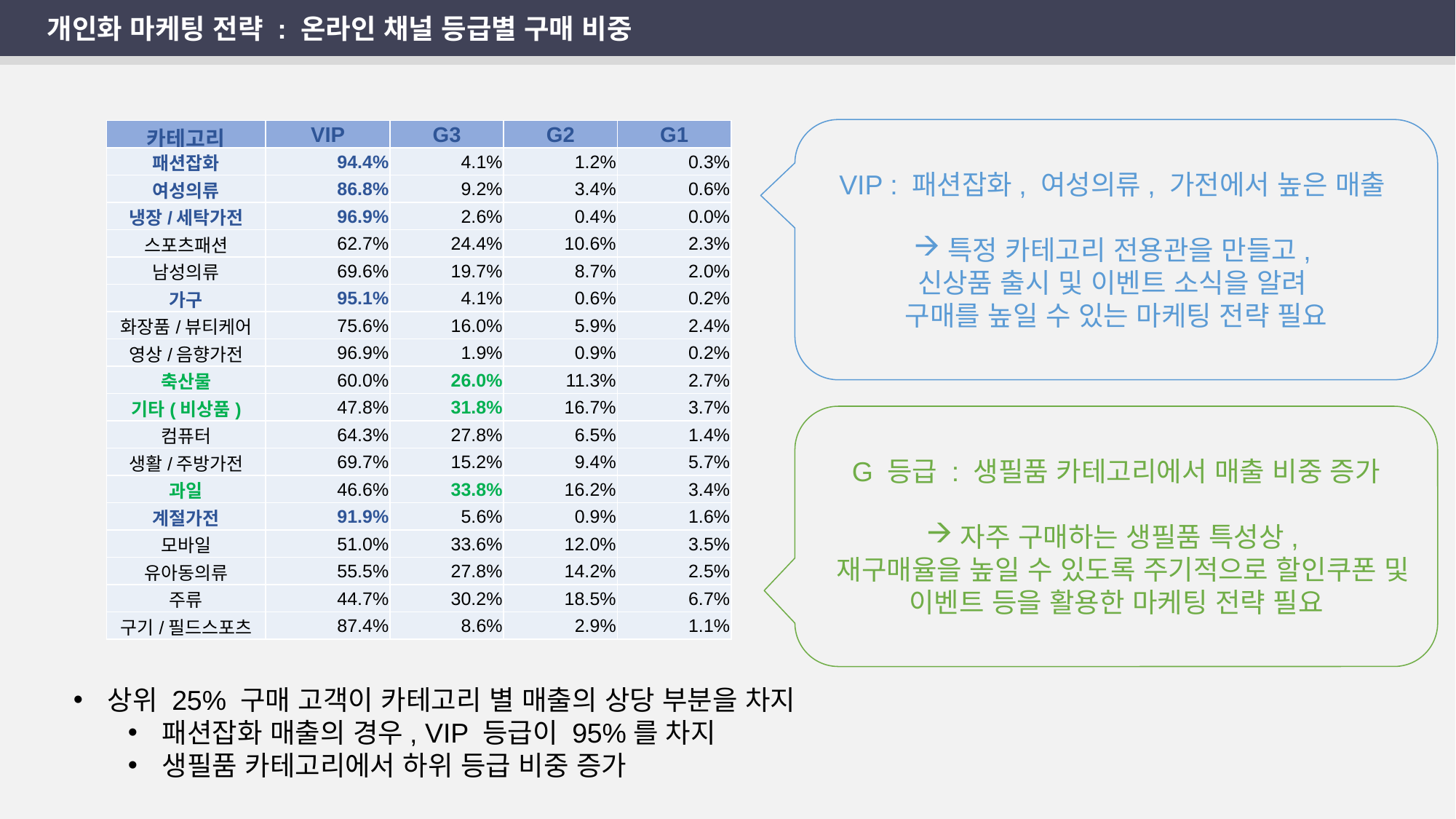

개인화 마케팅 전략 : 온라인 채널 등급별 구매 비중

VIP : 패션잡화, 여성의류, 가전에서 높은 매출

특정 카테고리 전용관을 만들고,
신상품 출시 및 이벤트 소식을 알려
구매를 높일 수 있는 마케팅 전략 필요
| 카테고리 | VIP | G3 | G2 | G1 |
| --- | --- | --- | --- | --- |
| 패션잡화 | 94.4% | 4.1% | 1.2% | 0.3% |
| 여성의류 | 86.8% | 9.2% | 3.4% | 0.6% |
| 냉장/세탁가전 | 96.9% | 2.6% | 0.4% | 0.0% |
| 스포츠패션 | 62.7% | 24.4% | 10.6% | 2.3% |
| 남성의류 | 69.6% | 19.7% | 8.7% | 2.0% |
| 가구 | 95.1% | 4.1% | 0.6% | 0.2% |
| 화장품/뷰티케어 | 75.6% | 16.0% | 5.9% | 2.4% |
| 영상/음향가전 | 96.9% | 1.9% | 0.9% | 0.2% |
| 축산물 | 60.0% | 26.0% | 11.3% | 2.7% |
| 기타(비상품) | 47.8% | 31.8% | 16.7% | 3.7% |
| 컴퓨터 | 64.3% | 27.8% | 6.5% | 1.4% |
| 생활/주방가전 | 69.7% | 15.2% | 9.4% | 5.7% |
| 과일 | 46.6% | 33.8% | 16.2% | 3.4% |
| 계절가전 | 91.9% | 5.6% | 0.9% | 1.6% |
| 모바일 | 51.0% | 33.6% | 12.0% | 3.5% |
| 유아동의류 | 55.5% | 27.8% | 14.2% | 2.5% |
| 주류 | 44.7% | 30.2% | 18.5% | 6.7% |
| 구기/필드스포츠 | 87.4% | 8.6% | 2.9% | 1.1% |
G 등급 : 생필품 카테고리에서 매출 비중 증가

자주 구매하는 생필품 특성상,
 재구매율을 높일 수 있도록 주기적으로 할인쿠폰 및 이벤트 등을 활용한 마케팅 전략 필요
상위 25% 구매 고객이 카테고리 별 매출의 상당 부분을 차지
패션잡화 매출의 경우, VIP 등급이 95%를 차지
생필품 카테고리에서 하위 등급 비중 증가